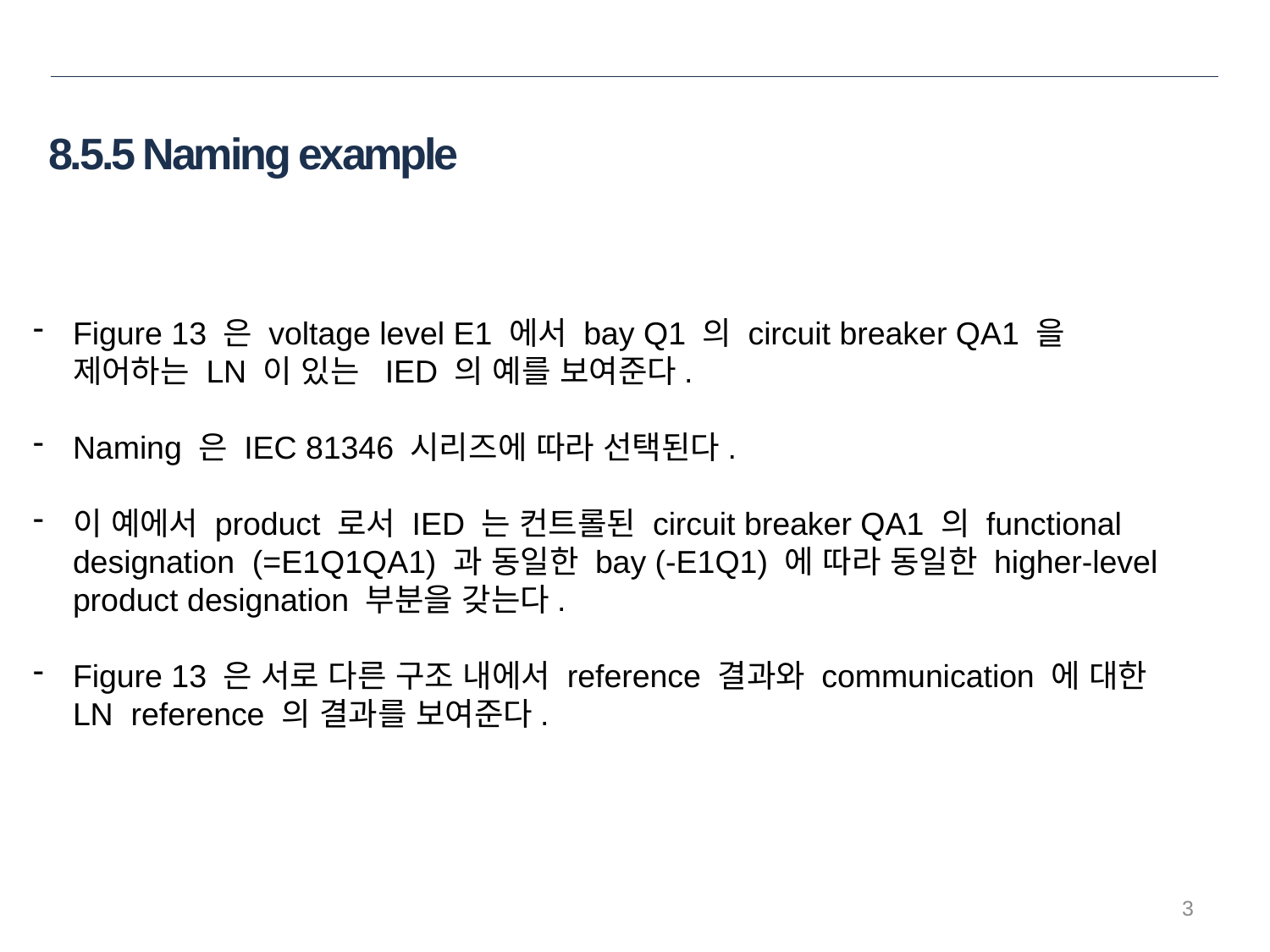

8.5.5 Naming example
Figure 13 은 voltage level E1 에서 bay Q1 의 circuit breaker QA1 을 제어하는 LN 이 있는  IED 의 예를 보여준다.

Naming 은 IEC 81346 시리즈에 따라 선택된다.

이 예에서 product 로서 IED 는 컨트롤된 circuit breaker QA1 의 functional designation  (=E1Q1QA1) 과 동일한 bay (-E1Q1) 에 따라 동일한 higher-level product designation 부분을 갖는다.

Figure 13 은 서로 다른 구조 내에서 reference 결과와 communication 에 대한 LN  reference 의 결과를 보여준다.
3